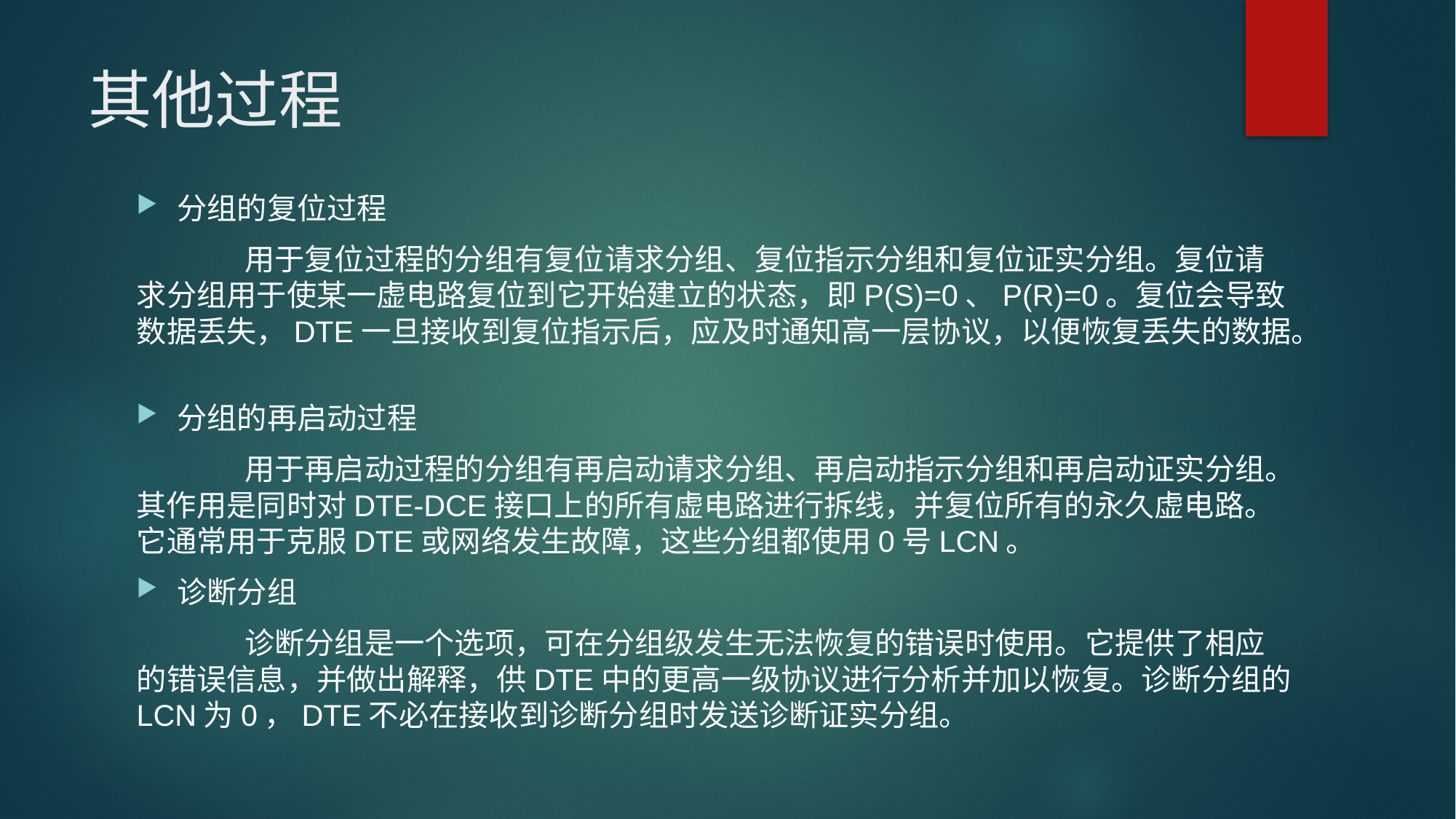

# 其他过程
分组的复位过程
	用于复位过程的分组有复位请求分组、复位指示分组和复位证实分组。复位请求分组用于使某一虚电路复位到它开始建立的状态，即P(S)=0、P(R)=0。复位会导致数据丢失，DTE一旦接收到复位指示后，应及时通知高一层协议，以便恢复丢失的数据。
分组的再启动过程
	用于再启动过程的分组有再启动请求分组、再启动指示分组和再启动证实分组。其作用是同时对DTE-DCE接口上的所有虚电路进行拆线，并复位所有的永久虚电路。它通常用于克服DTE或网络发生故障，这些分组都使用0号LCN。
诊断分组
	诊断分组是一个选项，可在分组级发生无法恢复的错误时使用。它提供了相应的错误信息，并做出解释，供DTE中的更高一级协议进行分析并加以恢复。诊断分组的LCN为0，DTE不必在接收到诊断分组时发送诊断证实分组。